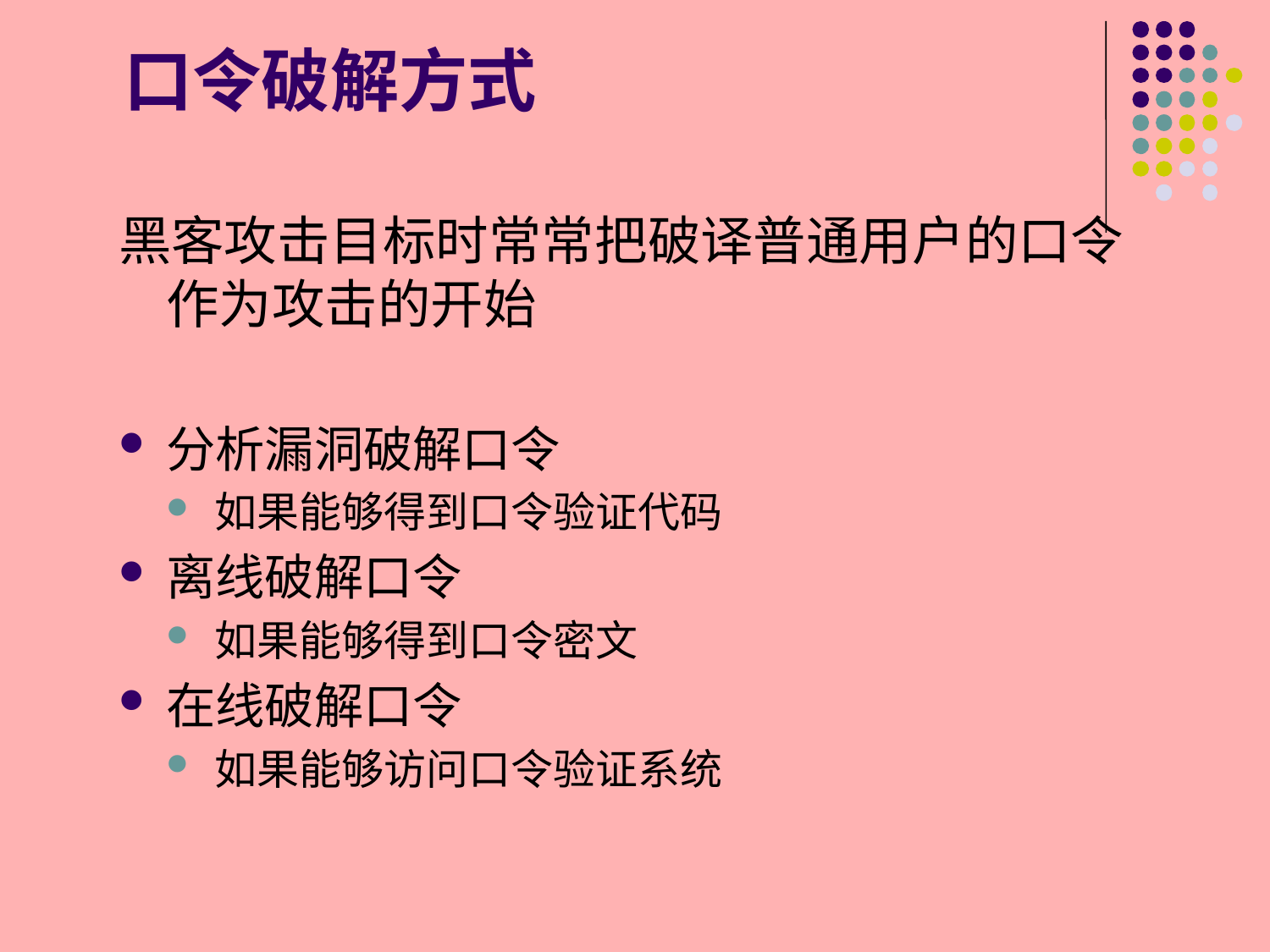

# 口令破解方式
黑客攻击目标时常常把破译普通用户的口令作为攻击的开始

分析漏洞破解口令
如果能够得到口令验证代码
离线破解口令
如果能够得到口令密文
在线破解口令
如果能够访问口令验证系统